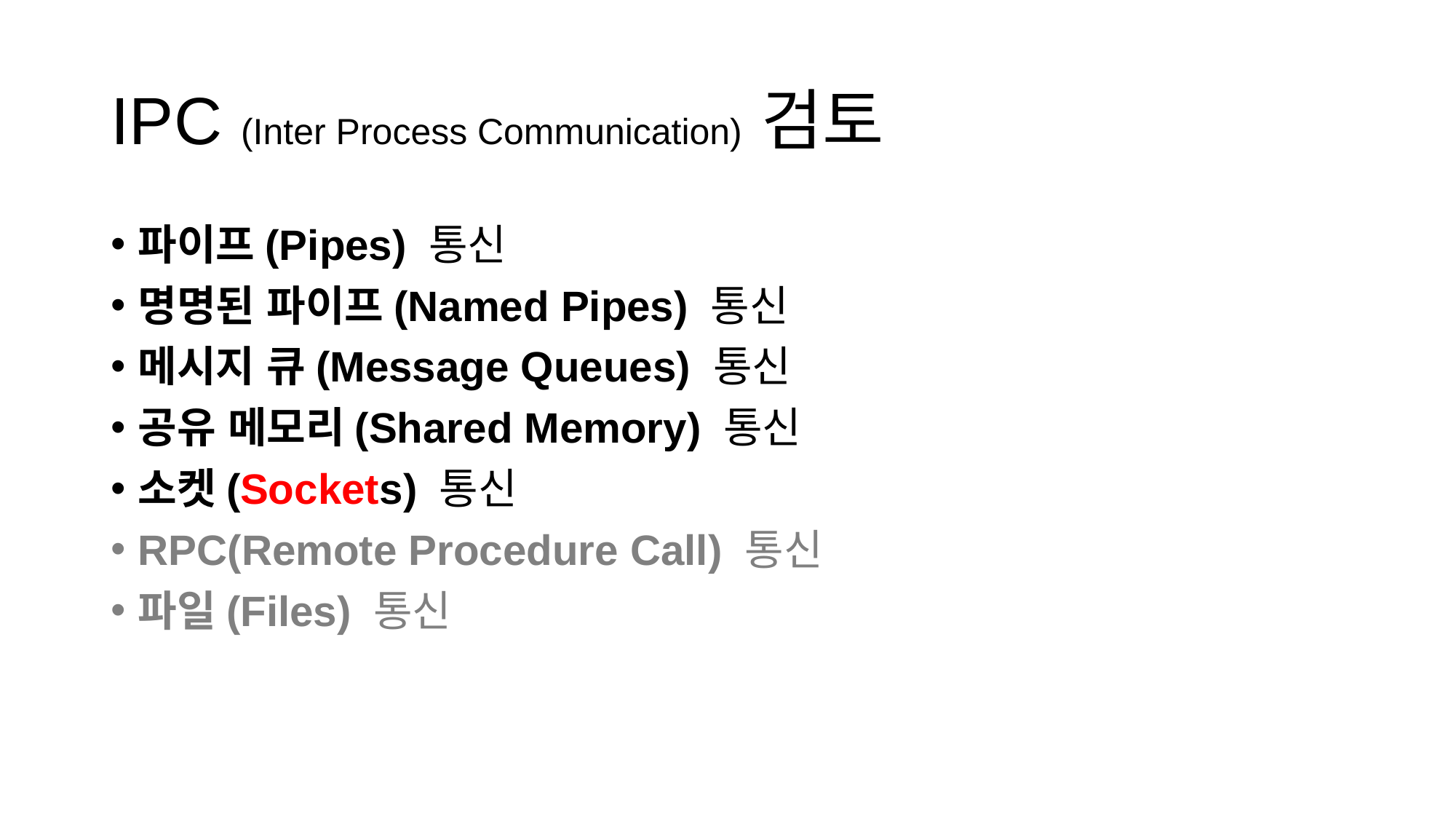

# IPC (Inter Process Communication) 검토
파이프(Pipes) 통신
명명된 파이프(Named Pipes) 통신
메시지 큐(Message Queues) 통신
공유 메모리(Shared Memory) 통신
소켓(Sockets) 통신
RPC(Remote Procedure Call) 통신
파일(Files) 통신